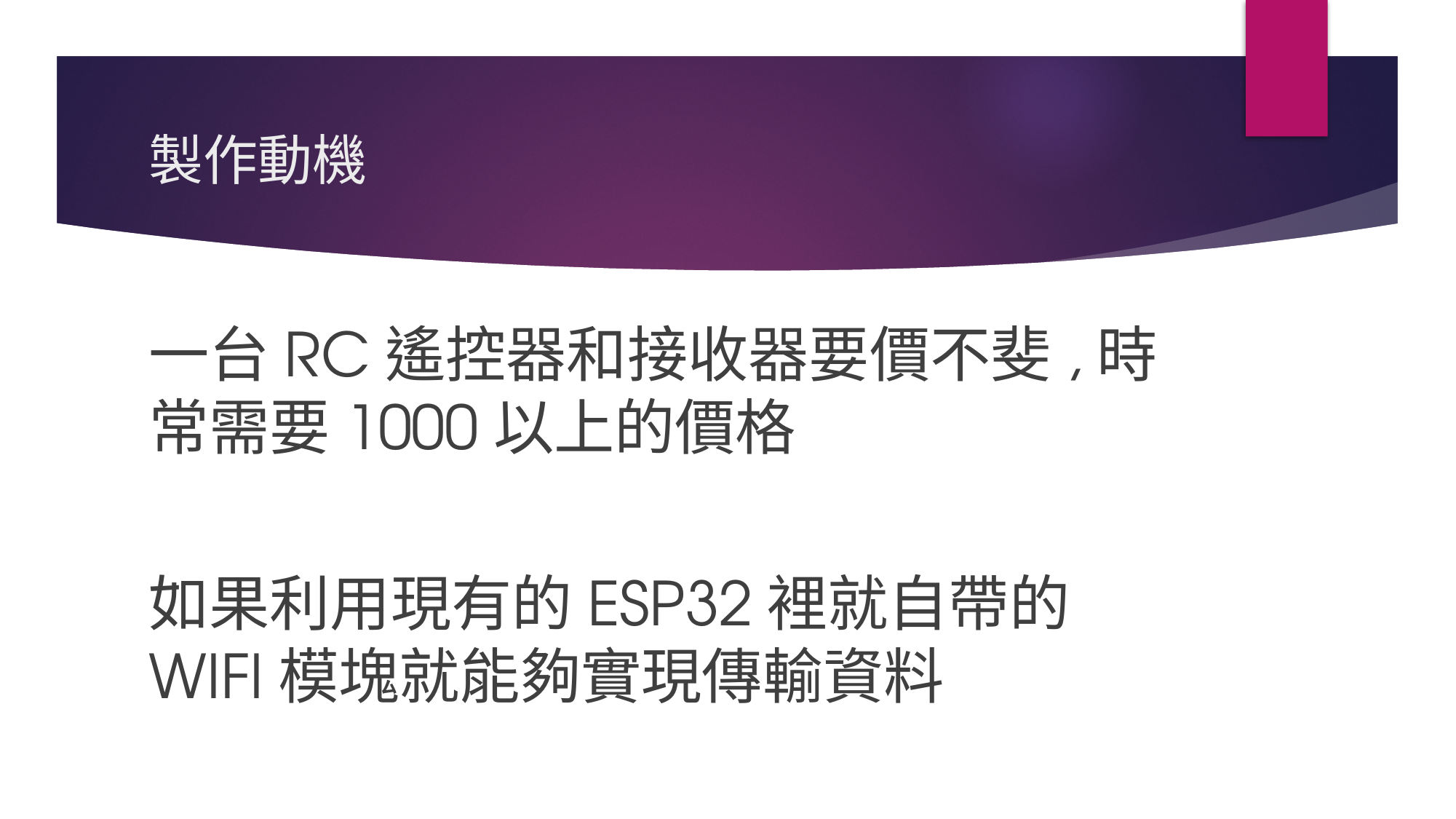

# 製作動機
一台RC遙控器和接收器要價不斐,時常需要1000以上的價格

如果利用現有的ESP32裡就自帶的WIFI模塊就能夠實現傳輸資料